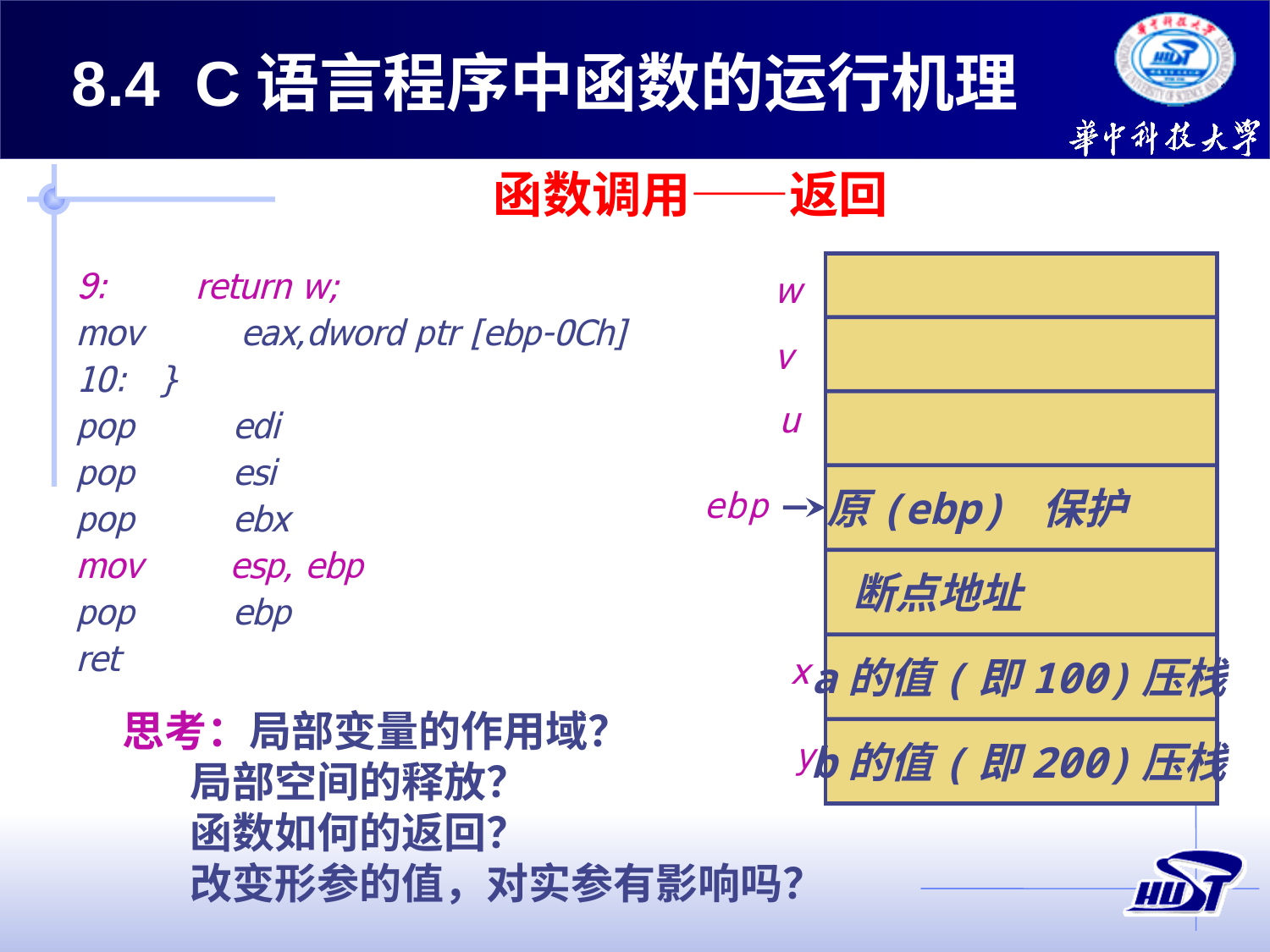

8.4  C语言程序中函数的运行机理
# 函数调用——返回
9:        return w;
mov         eax,dword ptr [ebp-0Ch]
10:   }
pop         edi
pop         esi
pop         ebx
mov        esp, ebp
pop         ebp
ret

w

v
u

原(ebp) 保护
ebp

断点地址

x
a的值(即100)压栈
思考：局部变量的作用域？
      局部空间的释放？
      函数如何的返回？
      改变形参的值，对实参有影响吗？

y
b的值(即200)压栈